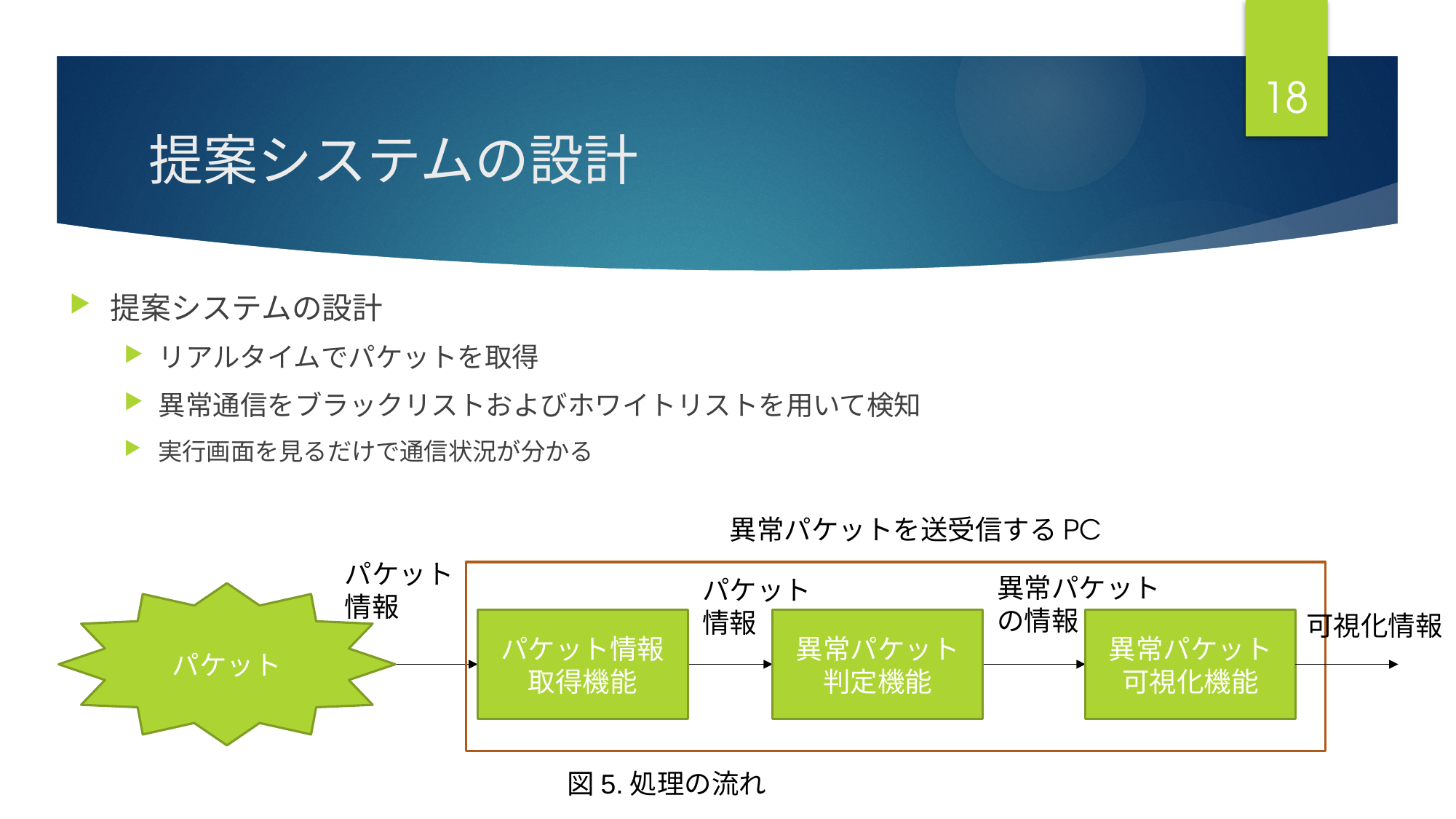

18
# 提案システムの設計
提案システムの設計
リアルタイムでパケットを取得
異常通信をブラックリストおよびホワイトリストを用いて検知
実行画面を見るだけで通信状況が分かる

異常パケットを送受信するPC
パケット情報

異常パケットの情報
パケット情報
パケット
パケット情報
取得機能
異常パケット
判定機能
異常パケット可視化機能
可視化情報
図5.処理の流れ